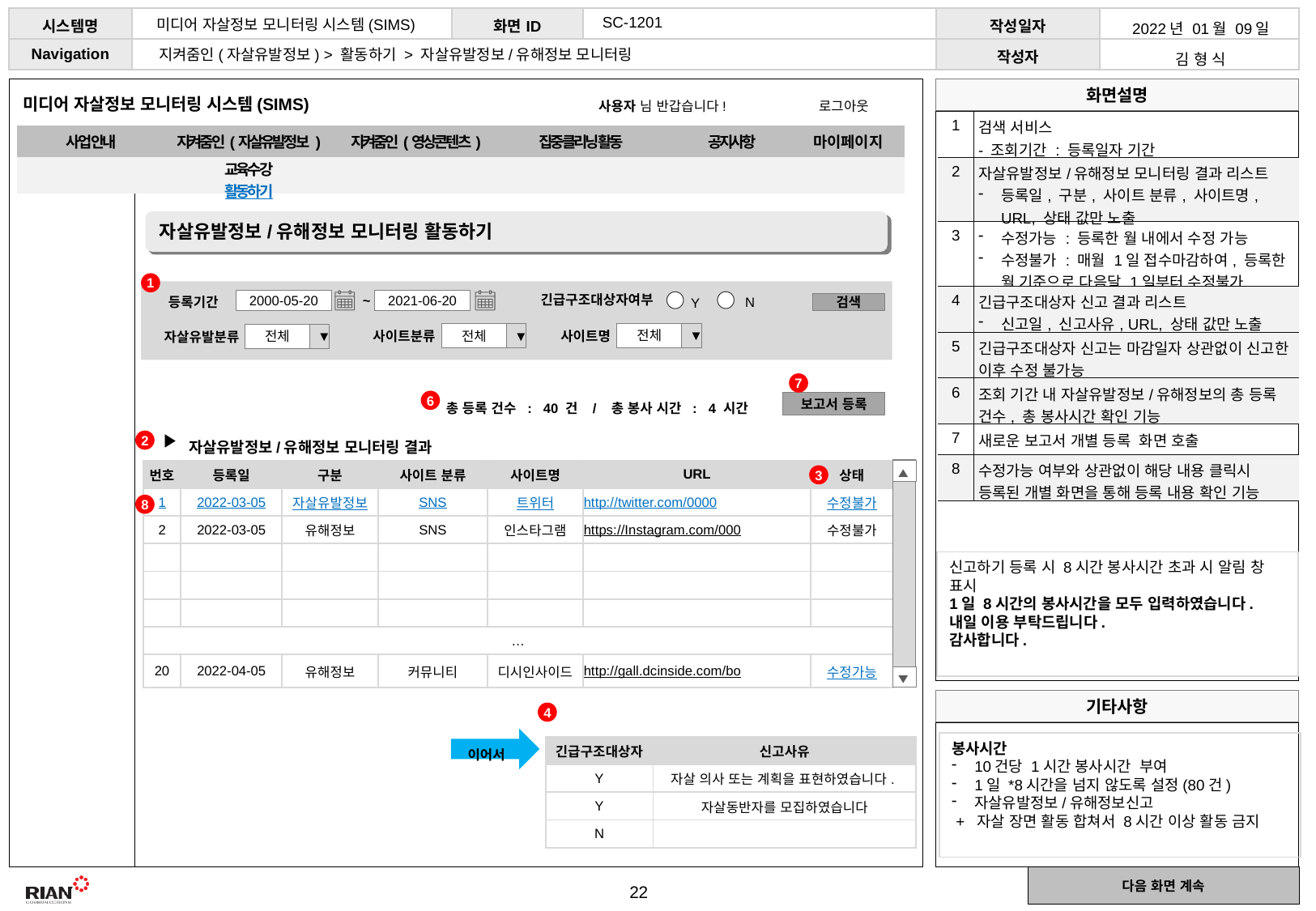

SC-1201
미디어 자살정보 모니터링 시스템(SIMS)
| 2022년 01월 09일 |
| --- |
| 김 형 식 |
지켜줌인(자살유발정보) > 활동하기 > 자살유발정보/유해정보 모니터링
미디어 자살정보 모니터링 시스템(SIMS)
사용자 님 반갑습니다!
로그아웃
| 1 | 검색 서비스 - 조회기간 : 등록일자 기간 |
| --- | --- |
| 2 | 자살유발정보/유해정보 모니터링 결과 리스트 등록일, 구분, 사이트 분류, 사이트명, URL, 상태 값만 노출 |
| 3 | 수정가능 : 등록한 월 내에서 수정 가능 수정불가 : 매월 1일 접수마감하여, 등록한 월 기준으로 다음달 1일부터 수정불가 |
| 4 | 긴급구조대상자 신고 결과 리스트 신고일, 신고사유, URL, 상태 값만 노출 |
| 5 | 긴급구조대상자 신고는 마감일자 상관없이 신고한 이후 수정 불가능 |
| 6 | 조회 기간 내 자살유발정보/유해정보의 총 등록 건수, 총 봉사시간 확인 기능 |
| 7 | 새로운 보고서 개별 등록 화면 호출 |
| 8 | 수정가능 여부와 상관없이 해당 내용 클릭시 등록된 개별 화면을 통해 등록 내용 확인 기능 |
| 사업 안내 | 지켜줌인(자살유발정보 ) | 지켜줌인(영상콘텐츠) | 집중클리닝 활동 | 공지사항 | 마이페이지 |
| --- | --- | --- | --- | --- | --- |
|  | 교육수강 활동하기 |  |  |  |  |
자살유발정보/유해정보 모니터링 활동하기
1

긴급구조대상자여부
N

Y

등록기간
2000-05-20

~
2021-06-20

검색
사이트명
전체
▼
사이트분류
전체
▼
자살유발분류
전체
▼
7
총 등록 건수  :   40 건   /   총 봉사 시간  :   4 시간
6
보고서 등록
자살유발정보/유해정보 모니터링 결과
▶
2
◀

▶
| 번호 | 등록일 | 구분 | 사이트 분류 | 사이트명 | URL | 상태 |
| --- | --- | --- | --- | --- | --- | --- |
| 1 | 2022-03-05 | 자살유발정보 | SNS | 트위터 | http://twitter.com/0000 | 수정불가 |
| 2 | 2022-03-05 | 유해정보 | SNS | 인스타그램 | https://Instagram.com/000 | 수정불가 |
|  |  |  |  |  |  |  |
|  |  |  |  |  |  |  |
|  |  |  |  |  |  |  |
| … |  |  |  |  |  |  |
| 20 | 2022-04-05 | 유해정보 | 커뮤니티 | 디시인사이드 | http://gall.dcinside.com/bo | 수정가능 |
3
8
신고하기 등록 시 8시간 봉사시간 초과 시 알림 창 표시
1일 8시간의 봉사시간을 모두 입력하였습니다.
내일 이용 부탁드립니다.
감사합니다.

4
이어서

봉사시간
10건당 1시간 봉사시간  부여
1일 *8시간을 넘지 않도록 설정(80건)
자살유발정보/유해정보신고
 +  자살 장면 활동 합쳐서 8시간 이상 활동 금지
| 긴급구조대상자 | 신고사유 |
| --- | --- |
| Y | 자살 의사 또는 계획을 표현하였습니다. |
| Y | 자살동반자를 모집하였습니다 |
| N |  |